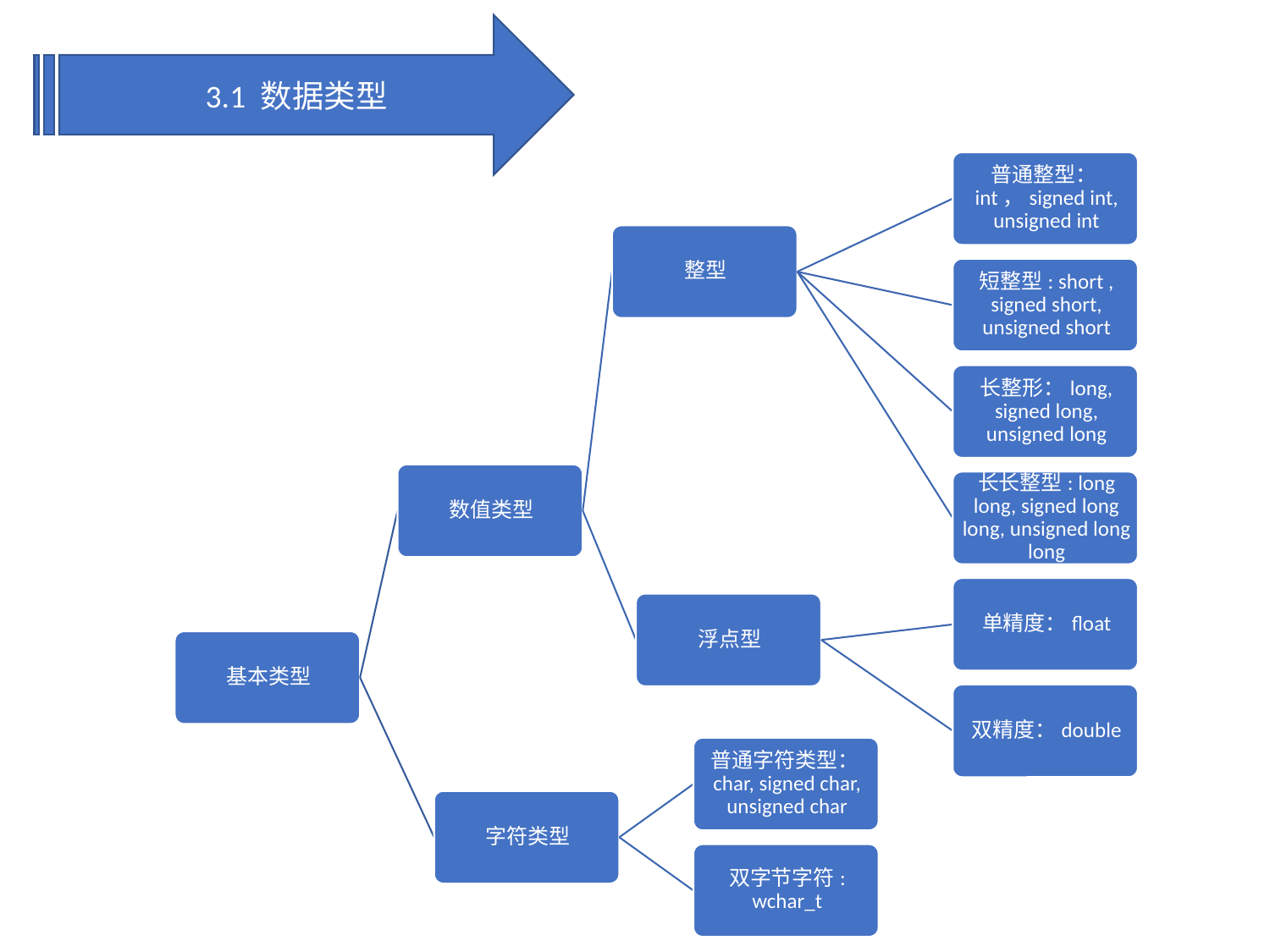

3.1 数据类型
基本类型

数值类型

整型

普通整型：int，signed int, unsigned int

短整型: short , signed short, unsigned short

长整形：long, signed long, unsigned long

长长整型: long long, signed long long, unsigned long long

浮点型

单精度：float

双精度：double

字符类型

普通字符类型：char, signed char, unsigned char

双字节字符: wchar_t